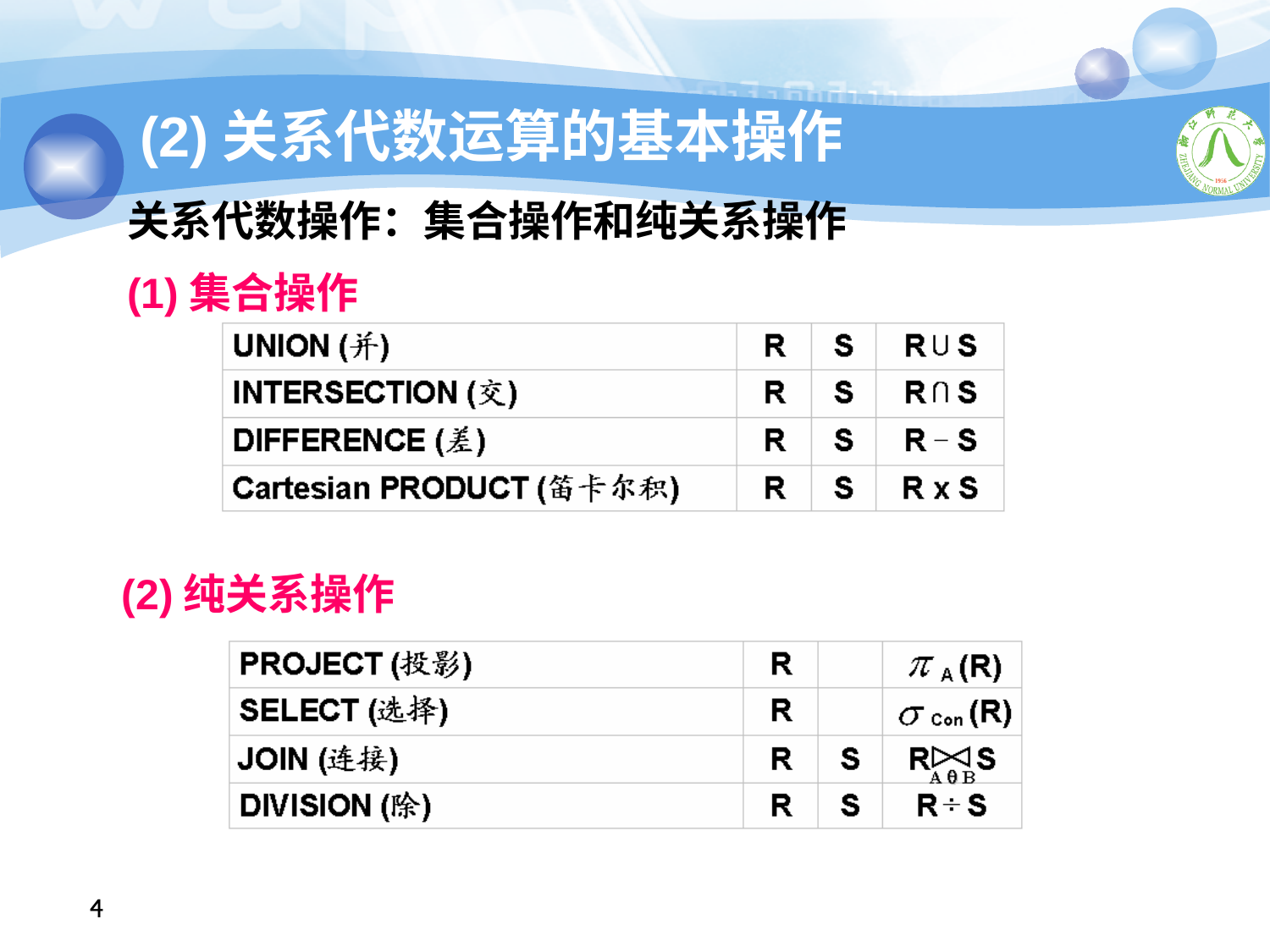

# (2)关系代数运算的基本操作
关系代数操作：集合操作和纯关系操作

(1)集合操作

(2)纯关系操作

4